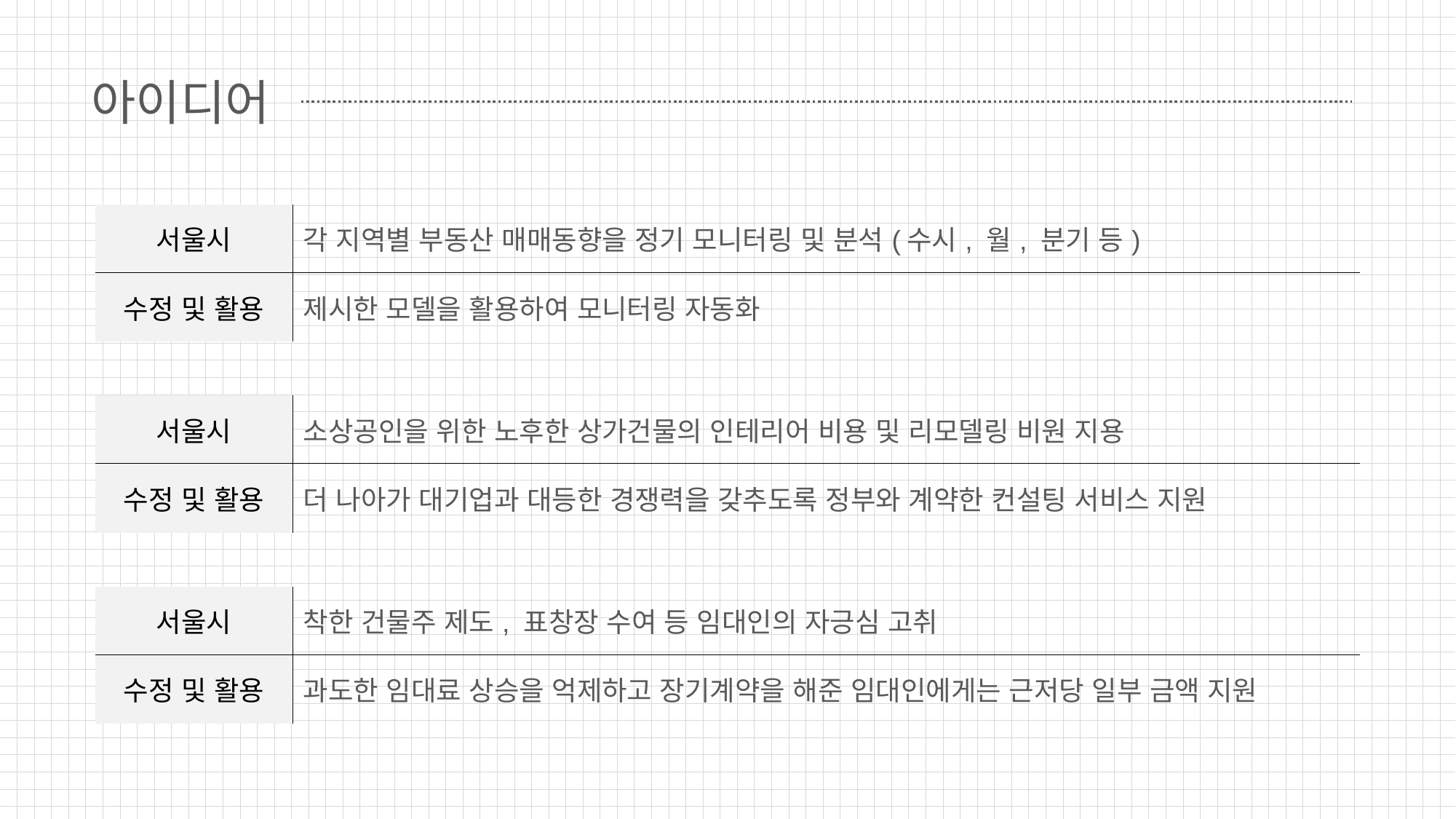

아이디어
| 서울시 | 각 지역별 부동산 매매동향을 정기 모니터링 및 분석(수시, 월, 분기 등) |
| --- | --- |
| 수정 및 활용 | 제시한 모델을 활용하여 모니터링 자동화 |
| 서울시 | 소상공인을 위한 노후한 상가건물의 인테리어 비용 및 리모델링 비원 지용 |
| --- | --- |
| 수정 및 활용 | 더 나아가 대기업과 대등한 경쟁력을 갖추도록 정부와 계약한 컨설팅 서비스 지원 |
| 서울시 | 착한 건물주 제도, 표창장 수여 등 임대인의 자긍심 고취 |
| --- | --- |
| 수정 및 활용 | 과도한 임대료 상승을 억제하고 장기계약을 해준 임대인에게는 근저당 일부 금액 지원 |